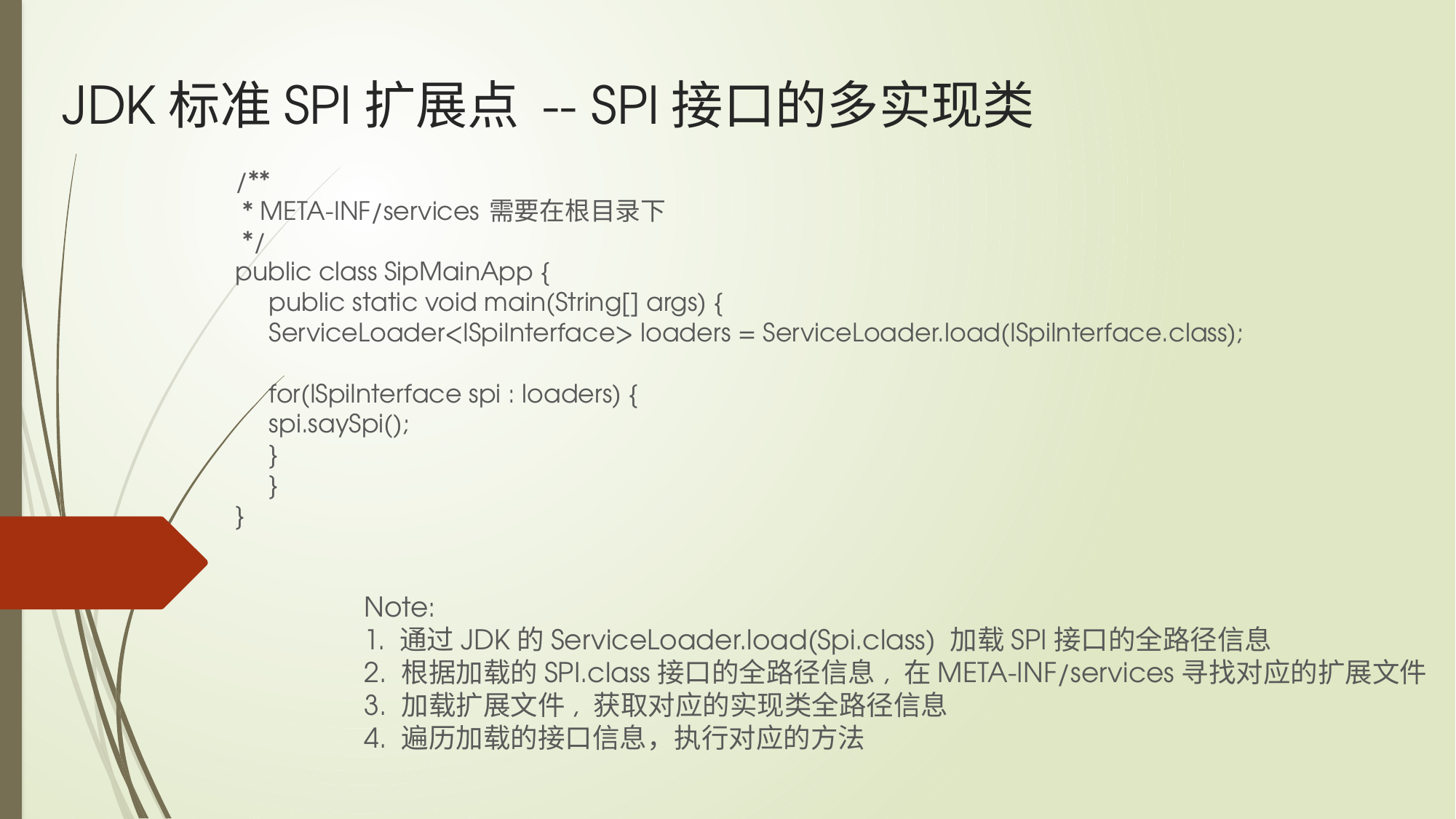

JDK标准SPI扩展点 -- SPI接口的多实现类

/**
 * META-INF/services 需要在根目录下
 */
public class SipMainApp {
	public static void main(String[] args) {
		ServiceLoader<ISpiInterface> loaders = ServiceLoader.load(ISpiInterface.class);

		for(ISpiInterface spi : loaders) {
			spi.saySpi();
		}
	}
}
# Note: 1. 通过JDK的ServiceLoader.load(Spi.class) 加载SPI接口的全路径信息 2. 根据加载的SPI.class接口的全路径信息, 在META-INF/services寻找对应的扩展文件 3. 加载扩展文件, 获取对应的实现类全路径信息 4. 遍历加载的接口信息，执行对应的方法